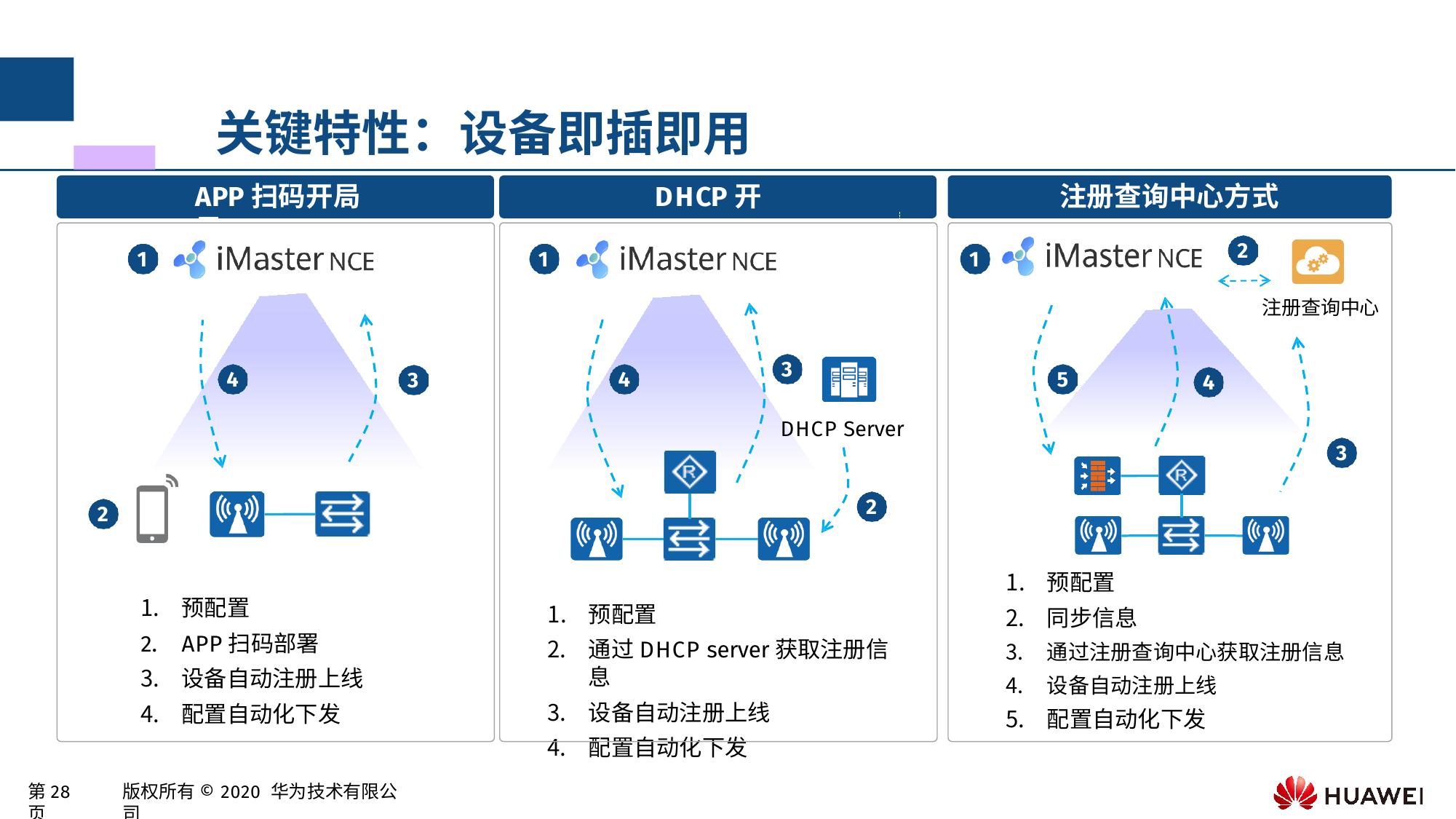

# 关键特性：设备即插即用

APP扫码开局	DHCP开局
注册查询中心方式

2

1
1
1

注册查询中心

3

4
4
5

3

4

DHCP Server
3

2

2

预配置
同步信息
通过注册查询中心获取注册信息
设备自动注册上线
配置自动化下发
预配置
APP扫码部署
设备自动注册上线
配置自动化下发
预配置
通过DHCP server获取注册信息
设备自动注册上线
配置自动化下发
第28页
版权所有© 2020 华为技术有限公司